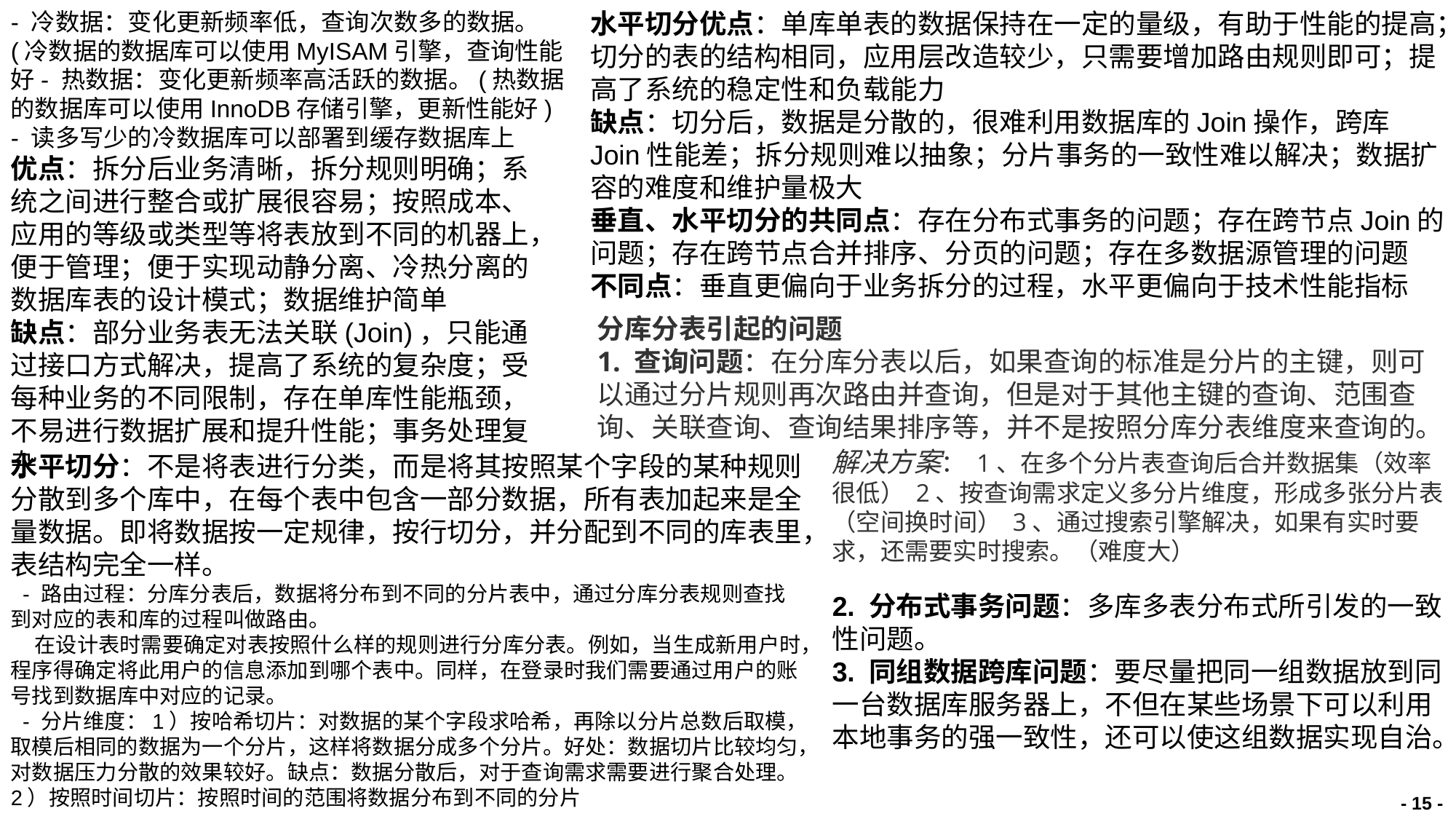

- 冷数据：变化更新频率低，查询次数多的数据。(冷数据的数据库可以使用MyISAM引擎，查询性能好- 热数据：变化更新频率高活跃的数据。(热数据的数据库可以使用InnoDB存储引擎，更新性能好)
- 读多写少的冷数据库可以部署到缓存数据库上
水平切分优点：单库单表的数据保持在一定的量级，有助于性能的提高；切分的表的结构相同，应用层改造较少，只需要增加路由规则即可；提高了系统的稳定性和负载能力
缺点：切分后，数据是分散的，很难利用数据库的Join操作，跨库Join性能差；拆分规则难以抽象；分片事务的一致性难以解决；数据扩容的难度和维护量极大
优点：拆分后业务清晰，拆分规则明确；系统之间进行整合或扩展很容易；按照成本、应用的等级或类型等将表放到不同的机器上，便于管理；便于实现动静分离、冷热分离的数据库表的设计模式；数据维护简单
缺点：部分业务表无法关联(Join)，只能通过接口方式解决，提高了系统的复杂度；受每种业务的不同限制，存在单库性能瓶颈，不易进行数据扩展和提升性能；事务处理复杂
垂直、水平切分的共同点：存在分布式事务的问题；存在跨节点Join的问题；存在跨节点合并排序、分页的问题；存在多数据源管理的问题
不同点：垂直更偏向于业务拆分的过程，水平更偏向于技术性能指标
分库分表引起的问题
1. 查询问题：在分库分表以后，如果查询的标准是分片的主键，则可以通过分片规则再次路由并查询，但是对于其他主键的查询、范围查询、关联查询、查询结果排序等，并不是按照分库分表维度来查询的。
解决方案： 1、在多个分片表查询后合并数据集（效率很低） 2、按查询需求定义多分片维度，形成多张分片表（空间换时间） 3、通过搜索引擎解决，如果有实时要求，还需要实时搜索。（难度大）
水平切分：不是将表进行分类，而是将其按照某个字段的某种规则分散到多个库中，在每个表中包含一部分数据，所有表加起来是全量数据。即将数据按一定规律，按行切分，并分配到不同的库表里，表结构完全一样。
  - 路由过程：分库分表后，数据将分布到不同的分片表中，通过分库分表规则查找到对应的表和库的过程叫做路由。
    在设计表时需要确定对表按照什么样的规则进行分库分表。例如，当生成新用户时，程序得确定将此用户的信息添加到哪个表中。同样，在登录时我们需要通过用户的账号找到数据库中对应的记录。
  - 分片维度：1）按哈希切片：对数据的某个字段求哈希，再除以分片总数后取模，取模后相同的数据为一个分片，这样将数据分成多个分片。好处：数据切片比较均匀，对数据压力分散的效果较好。缺点：数据分散后，对于查询需求需要进行聚合处理。2）按照时间切片：按照时间的范围将数据分布到不同的分片
2. 分布式事务问题：多库多表分布式所引发的一致性问题。
3. 同组数据跨库问题：要尽量把同一组数据放到同一台数据库服务器上，不但在某些场景下可以利用本地事务的强一致性，还可以使这组数据实现自治。